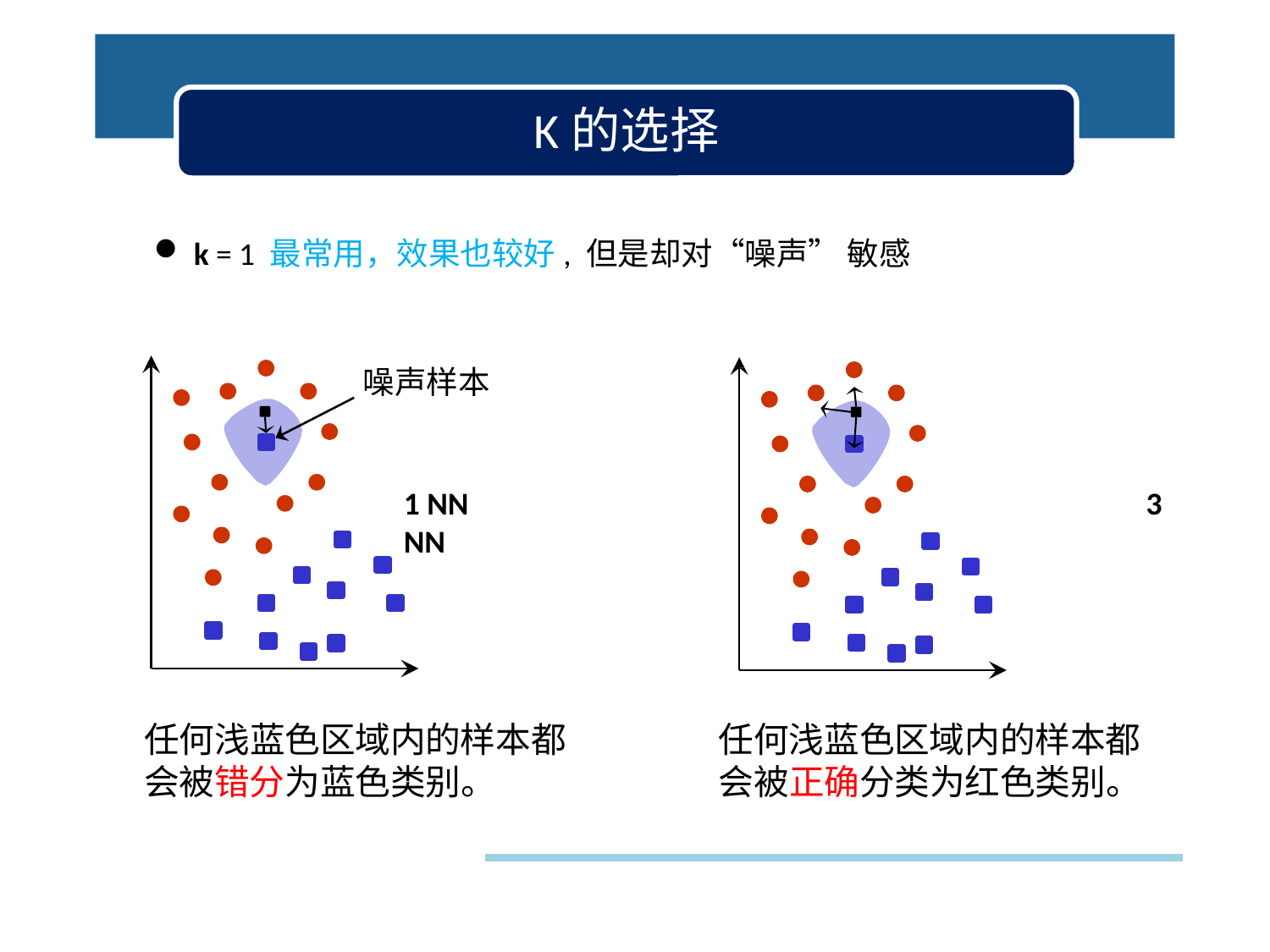

# K的选择
k = 1 最常用，效果也较好, 但是却对“噪声” 敏感

噪声样本

1 NN	3 NN

任何浅蓝色区域内的样本都会被正确分类为红色类别。
任何浅蓝色区域内的样本都会被错分为蓝色类别。